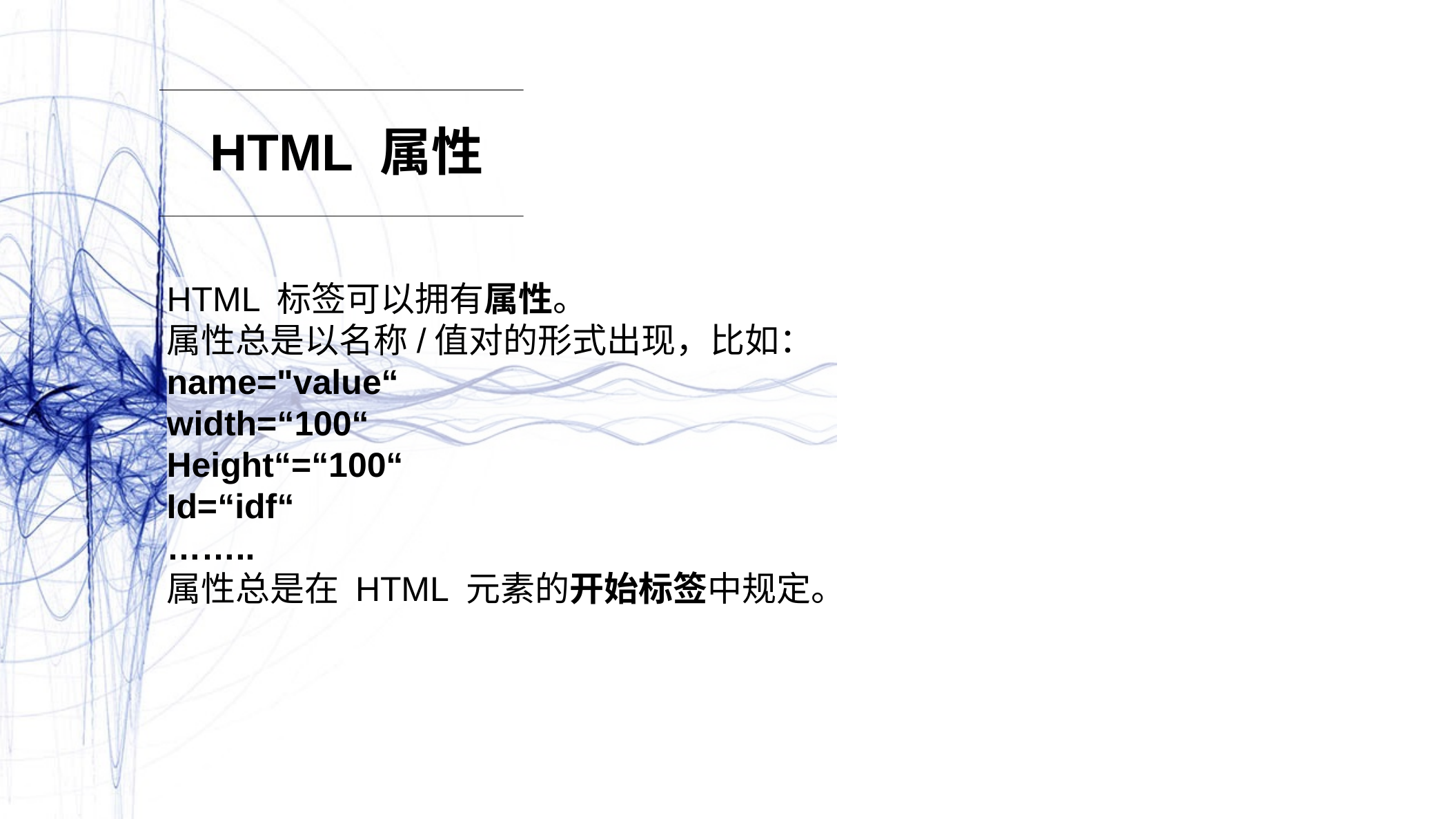

HTML 属性

HTML 标签可以拥有属性。
属性总是以名称/值对的形式出现，比如：
name="value“
width=“100“
Height“=“100“
Id=“idf“
……..
属性总是在 HTML 元素的开始标签中规定。